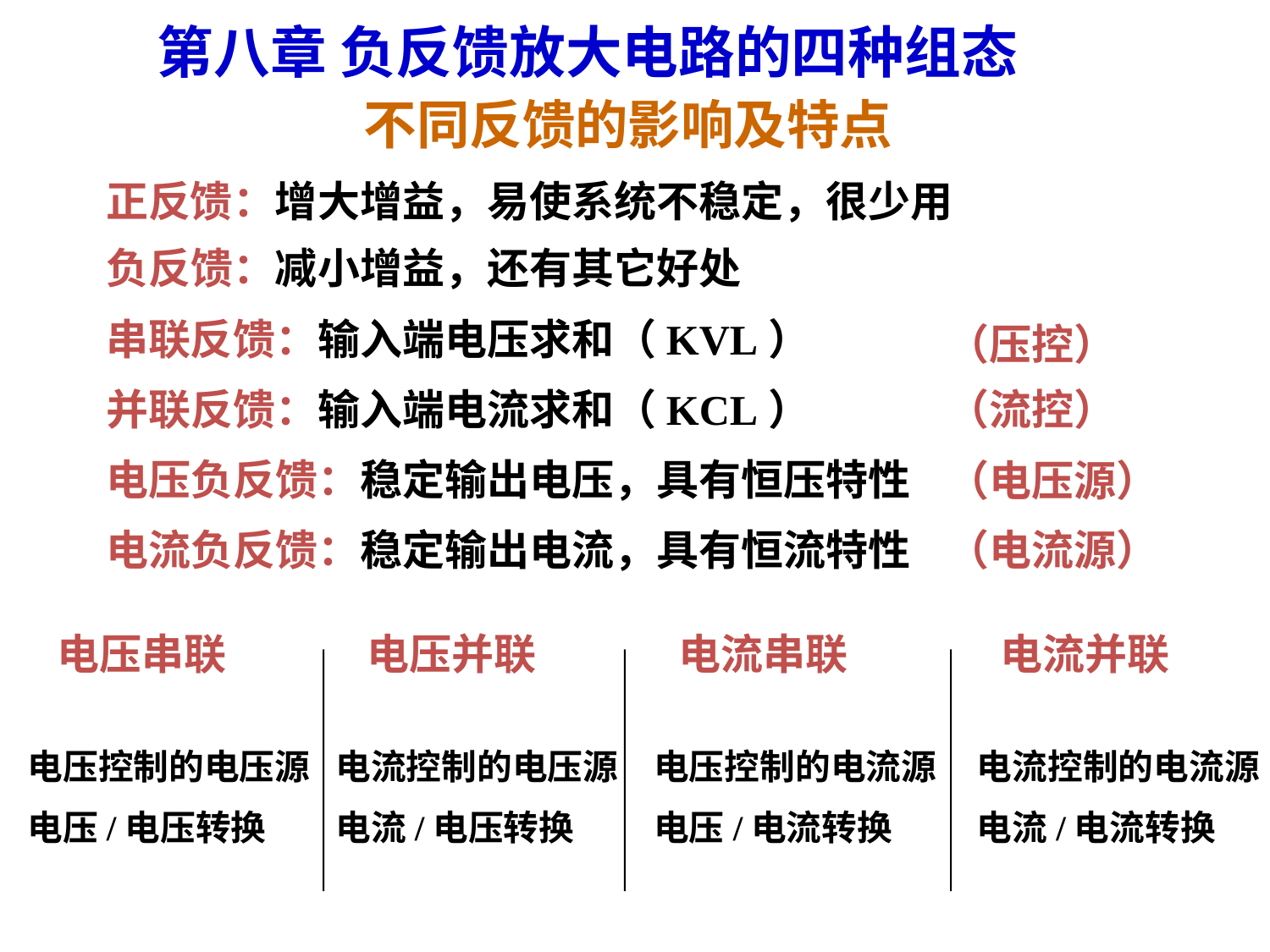

第八章 负反馈放大电路的四种组态
不同反馈的影响及特点
正反馈：增大增益，易使系统不稳定，很少用
负反馈：减小增益，还有其它好处
串联反馈：输入端电压求和（KVL）
（压控）
（流控）
并联反馈：输入端电流求和（KCL）
（电压源）
电压负反馈：稳定输出电压，具有恒压特性
（电流源）
电流负反馈：稳定输出电流，具有恒流特性
电压串联
电压并联
电流串联
电流并联

电压控制的电压源
电压/电压转换
电流控制的电压源
电流/电压转换
电压控制的电流源
电压/电流转换
电流控制的电流源
电流/电流转换